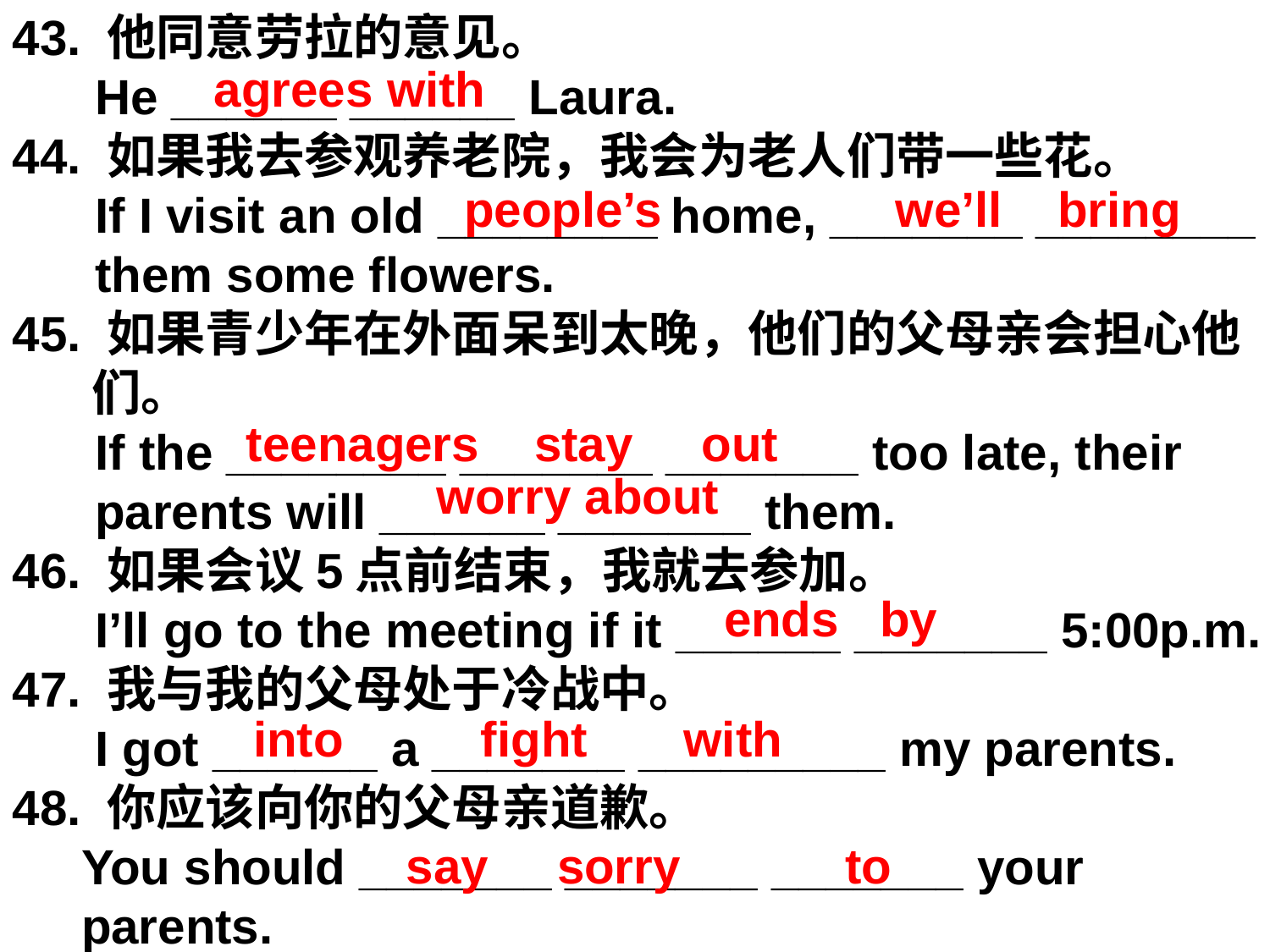

43. 他同意劳拉的意见。
      He ______ ______ Laura.
44. 如果我去参观养老院，我会为老人们带一些花。
      If I visit an old ________ home, _______ ________
      them some flowers.
45. 如果青少年在外面呆到太晚，他们的父母亲会担心他
      们。
      If the ________ _______ _______ too late, their
      parents will ______ _______ them.
46. 如果会议5点前结束，我就去参加。
      I’ll go to the meeting if it ______ _______ 5:00p.m.
47. 我与我的父母处于冷战中。
      I got ______ a _______ _________ my parents.
48. 你应该向你的父母亲道歉。
     You should _______ _______ _______ your
     parents.

 agrees with
 people’s                 we’ll    bring
 teenagers    stay     out
 worry about
 ends   by
 into          fight       with
 say     sorry            to